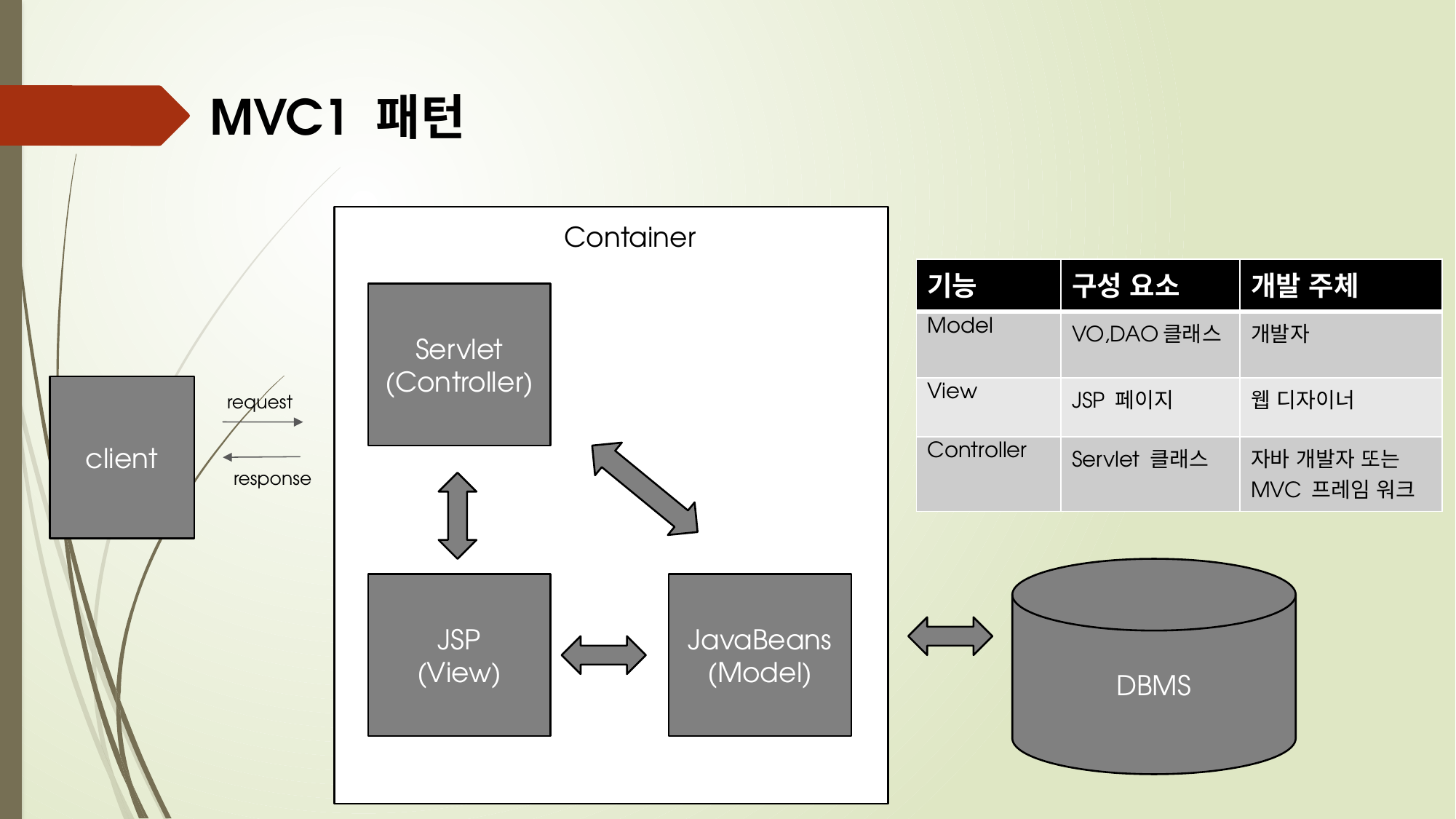

MVC1 패턴

Container
| 기능 | 구성 요소 | 개발 주체 |
| --- | --- | --- |
| Model | VO,DAO클래스 | 개발자 |
| View | JSP 페이지 | 웹 디자이너 |
| Controller | Servlet 클래스 | 자바 개발자 또는 MVC 프레임 워크 |
Servlet
(Controller)
client
request
response

DBMS
JavaBeans
(Model)
JSP
(View)